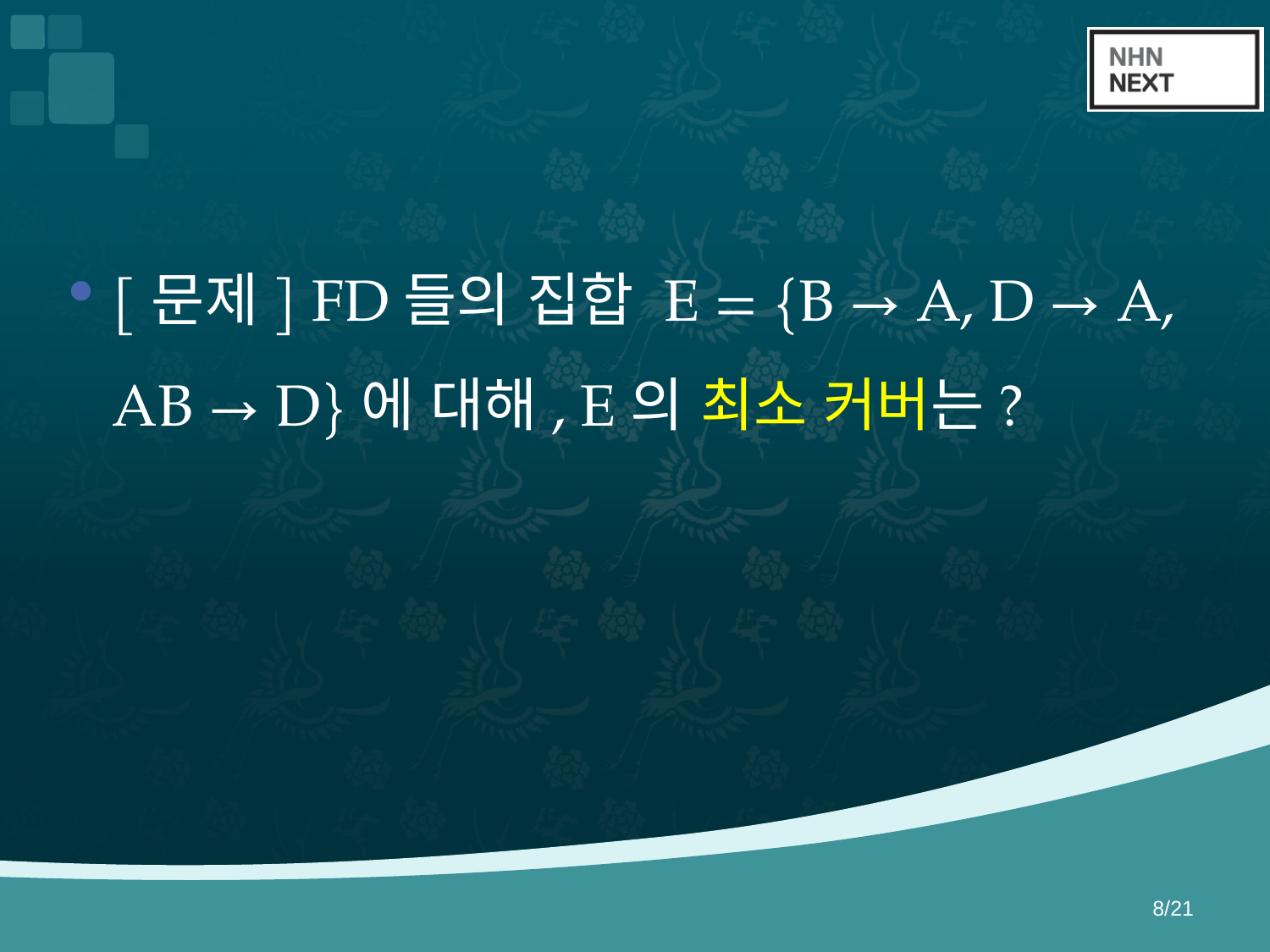

#
[문제] FD들의 집합 E = {B → A, D → A, AB → D}에 대해, E의 최소 커버는?

8/21